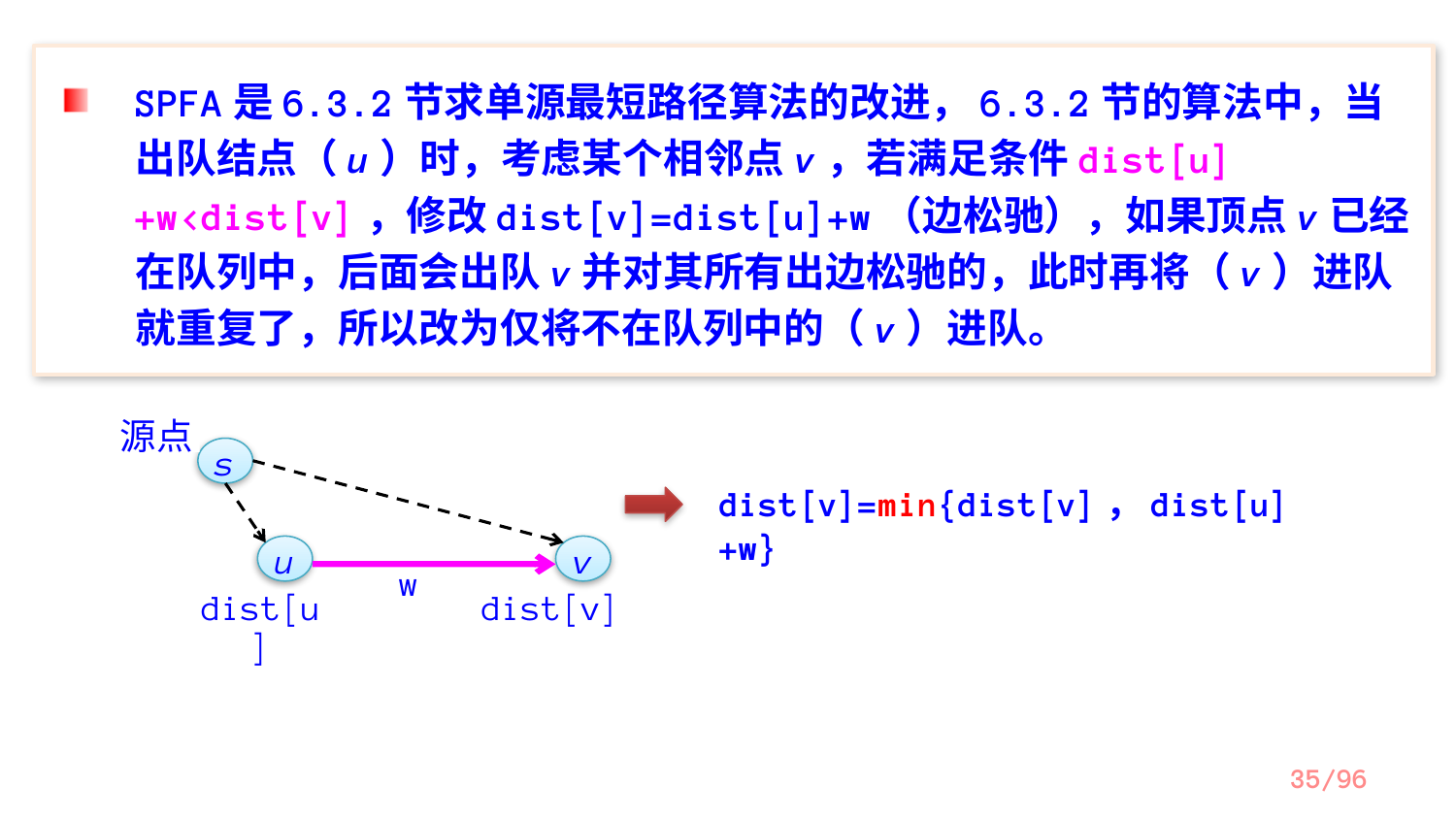

SPFA是6.3.2节求单源最短路径算法的改进，6.3.2节的算法中，当出队结点（u）时，考虑某个相邻点v，若满足条件dist[u]+w<dist[v]，修改dist[v]=dist[u]+w（边松驰），如果顶点v已经在队列中，后面会出队v并对其所有出边松驰的，此时再将（v）进队就重复了，所以改为仅将不在队列中的（v）进队。
源点
s

u
v

w
dist[u]
dist[v]
dist[v]=min{dist[v]，dist[u]+w}

35/96